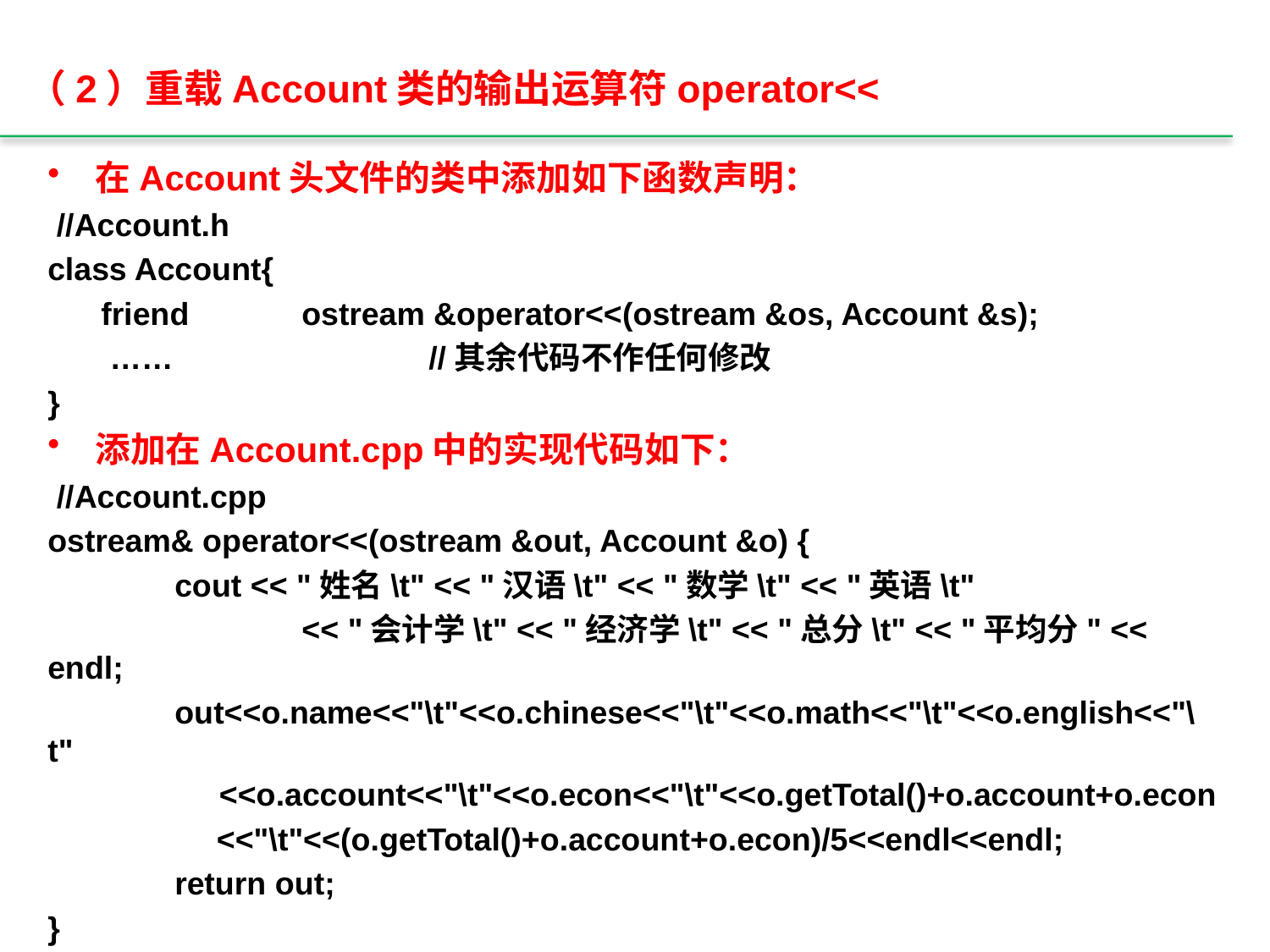

# （2）重载Account类的输出运算符operator<<
在Account头文件的类中添加如下函数声明：
 //Account.h
class Account{
      friend	ostream &operator<<(ostream &os, Account &s);
       ……    		//其余代码不作任何修改
}
添加在Account.cpp中的实现代码如下：
 //Account.cpp
ostream& operator<<(ostream &out, Account &o) {
	cout << "姓名\t" << "汉语\t" << "数学\t" << "英语\t"
		<< "会计学\t" << "经济学\t" << "总分\t" << "平均分" << endl;
	out<<o.name<<"\t"<<o.chinese<<"\t"<<o.math<<"\t"<<o.english<<"\t"
	     <<o.account<<"\t"<<o.econ<<"\t"<<o.getTotal()+o.account+o.econ
                   <<"\t"<<(o.getTotal()+o.account+o.econ)/5<<endl<<endl;
	return out;
}